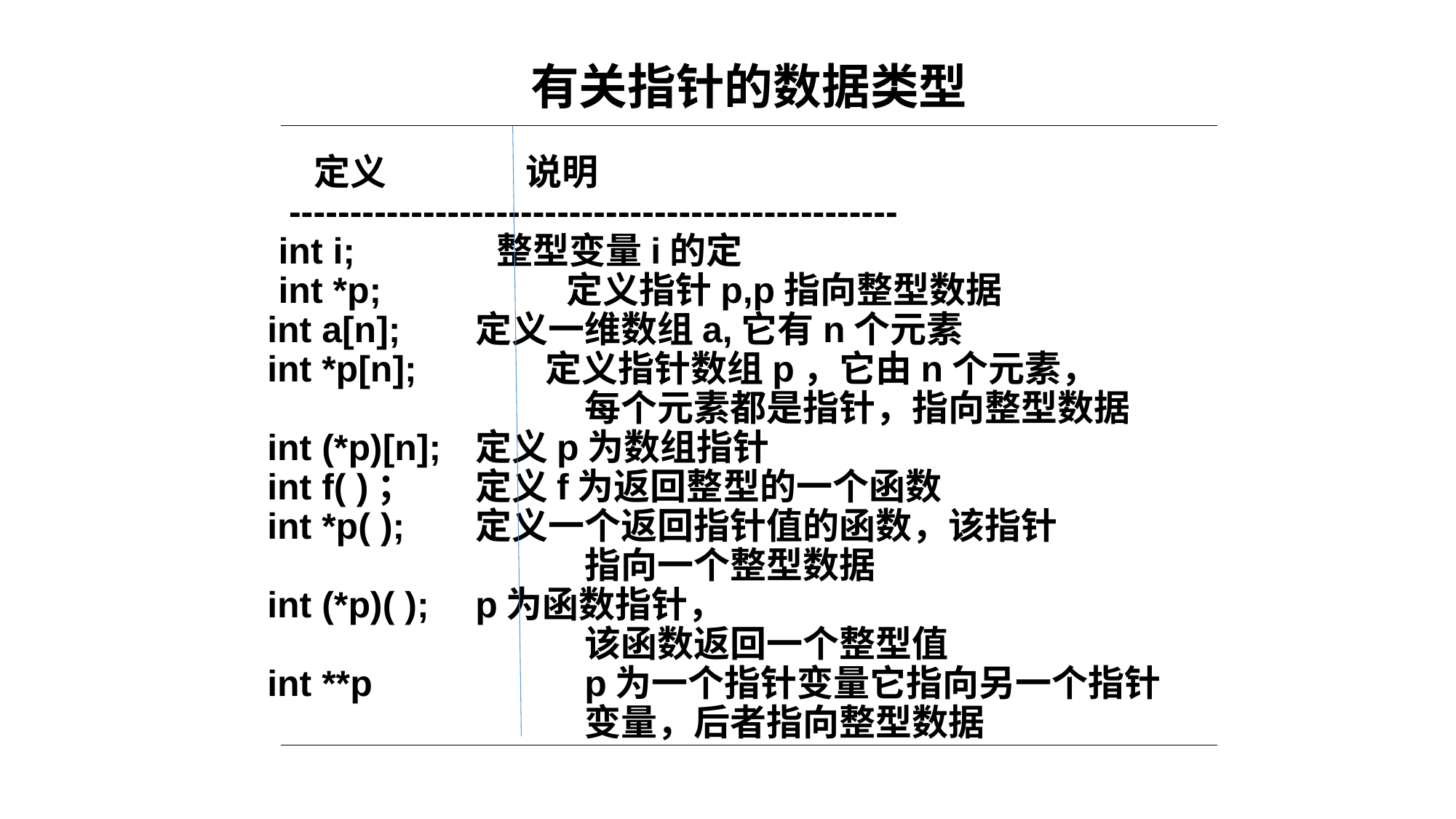

有关指针的数据类型

  定义                 说明
--------------------------------------------------
int i;		整型变量i的定
int *p; 	      定义指针p,p指向整型数据
 int a[n];  	定义一维数组a,它有n个元素
 int *p[n];	      定义指针数组p，它由n个元素，
			每个元素都是指针，指向整型数据
 int (*p)[n];  	定义p为数组指针
 int f( )；  	定义f为返回整型的一个函数
 int *p( );  	定义一个返回指针值的函数，该指针
			指向一个整型数据
 int (*p)( ); 	p为函数指针，
			该函数返回一个整型值
 int **p 		p为一个指针变量它指向另一个指针
			变量，后者指向整型数据